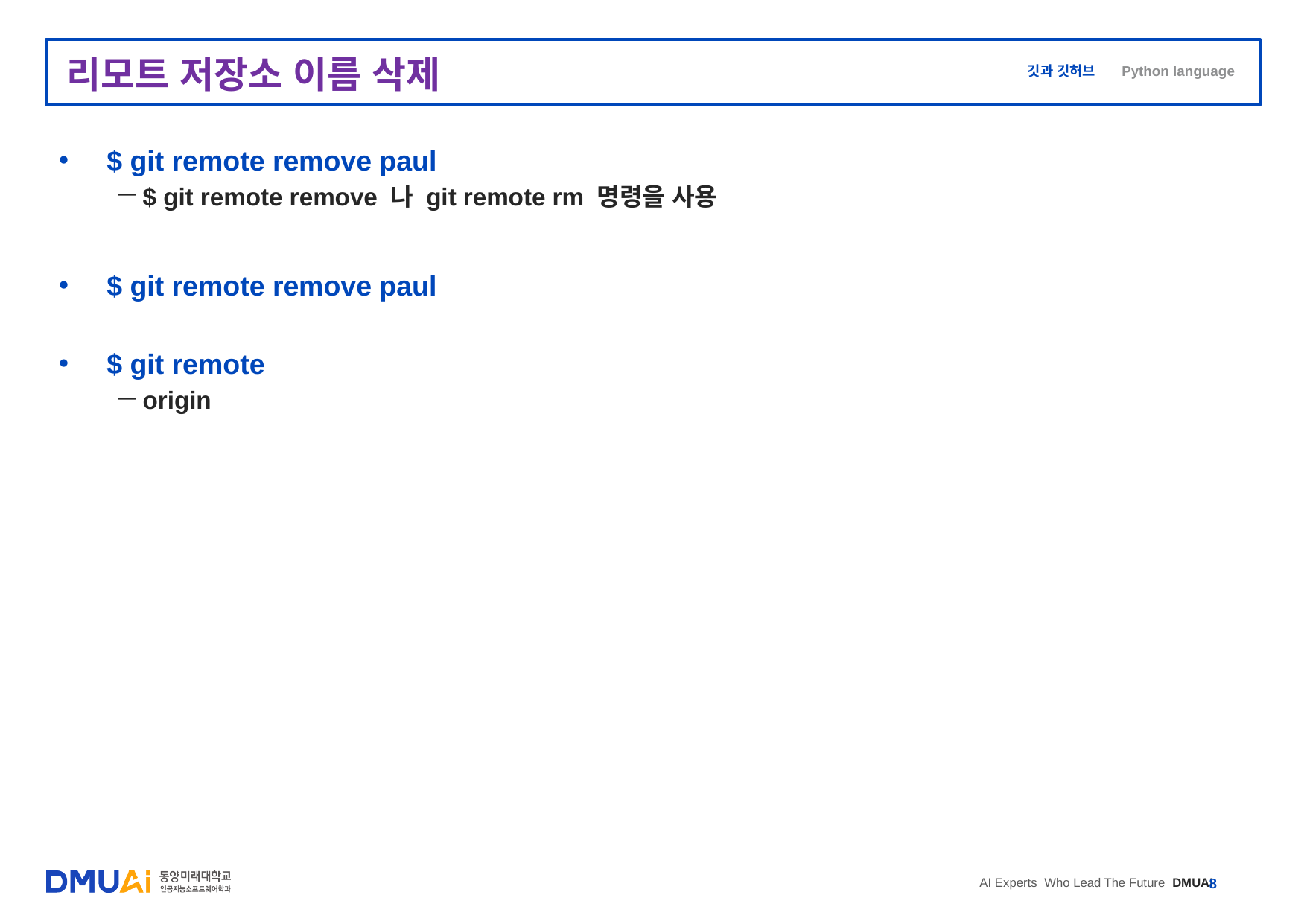

# 리모트 저장소 이름 삭제
$ git remote remove paul
$ git remote remove 나 git remote rm 명령을 사용

$ git remote remove paul

$ git remote
origin